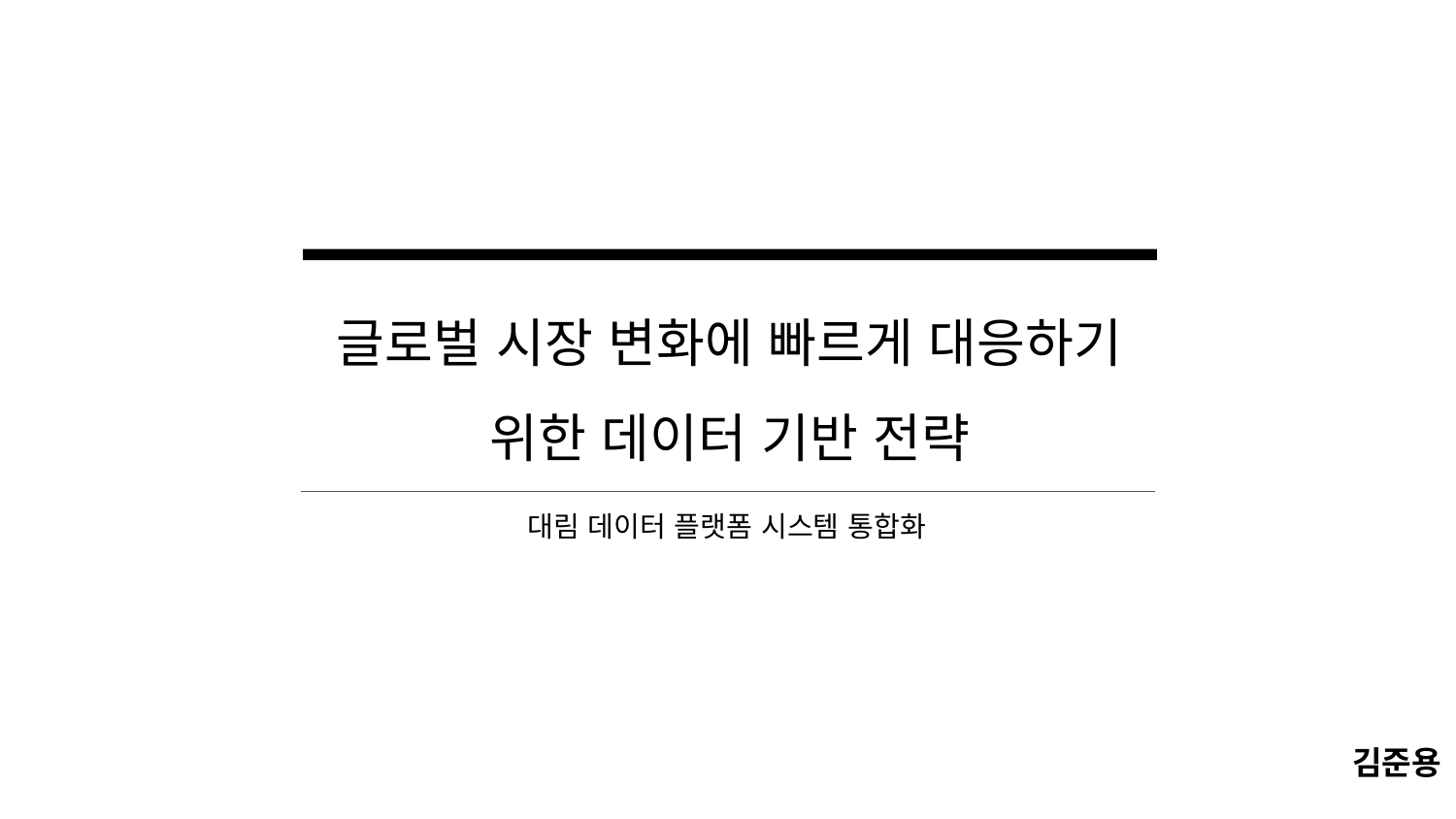

글로벌 시장 변화에 빠르게 대응하기 위한 데이터 기반 전략
대림 데이터 플랫폼 시스템 통합화
김준용